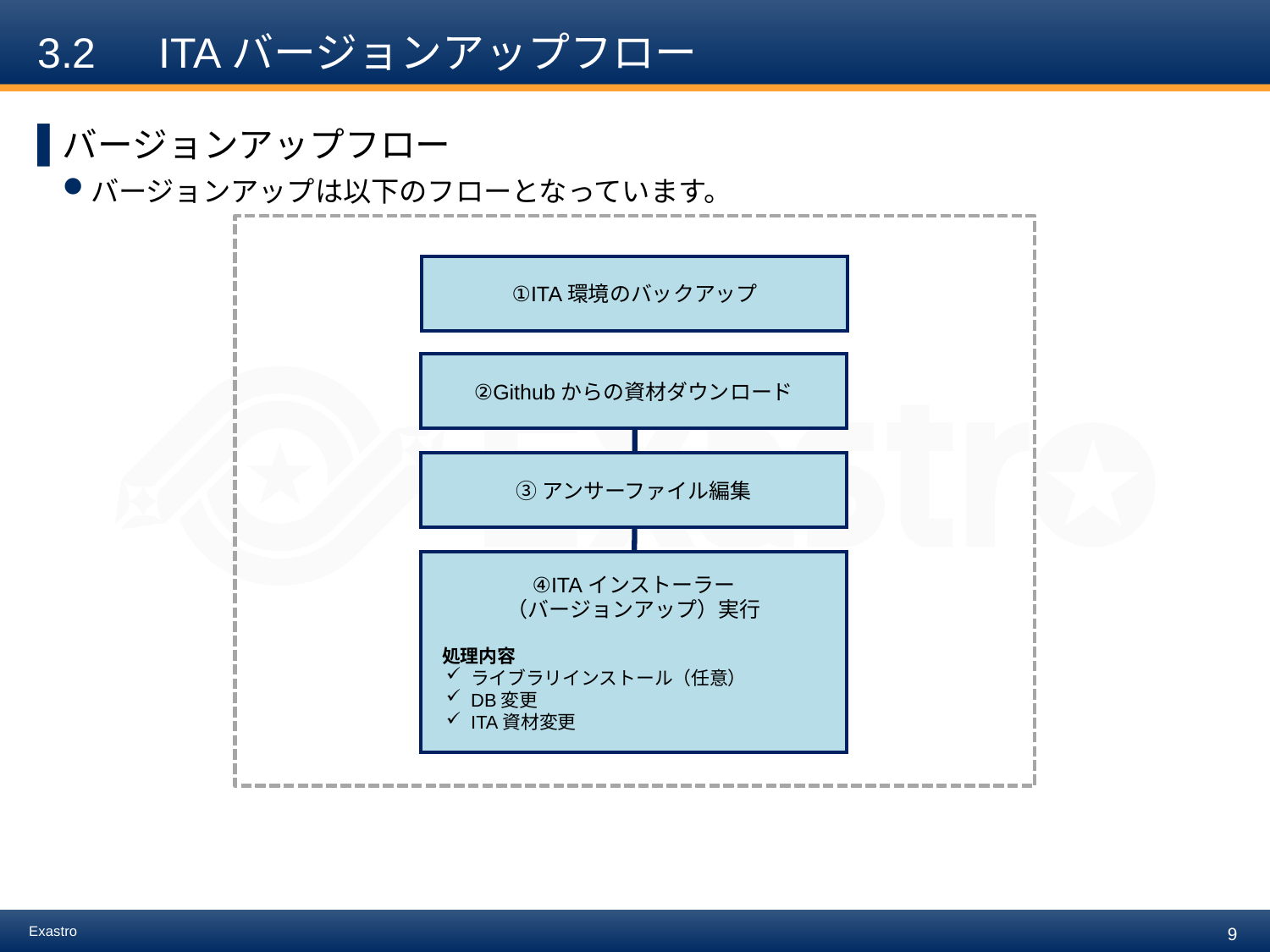

# 3.2　ITAバージョンアップフロー

バージョンアップフロー
バージョンアップは以下のフローとなっています。

①ITA環境のバックアップ
②Githubからの資材ダウンロード
③アンサーファイル編集
④ITAインストーラー
（バージョンアップ）実行

 処理内容
ライブラリインストール（任意）
DB変更
ITA資材変更